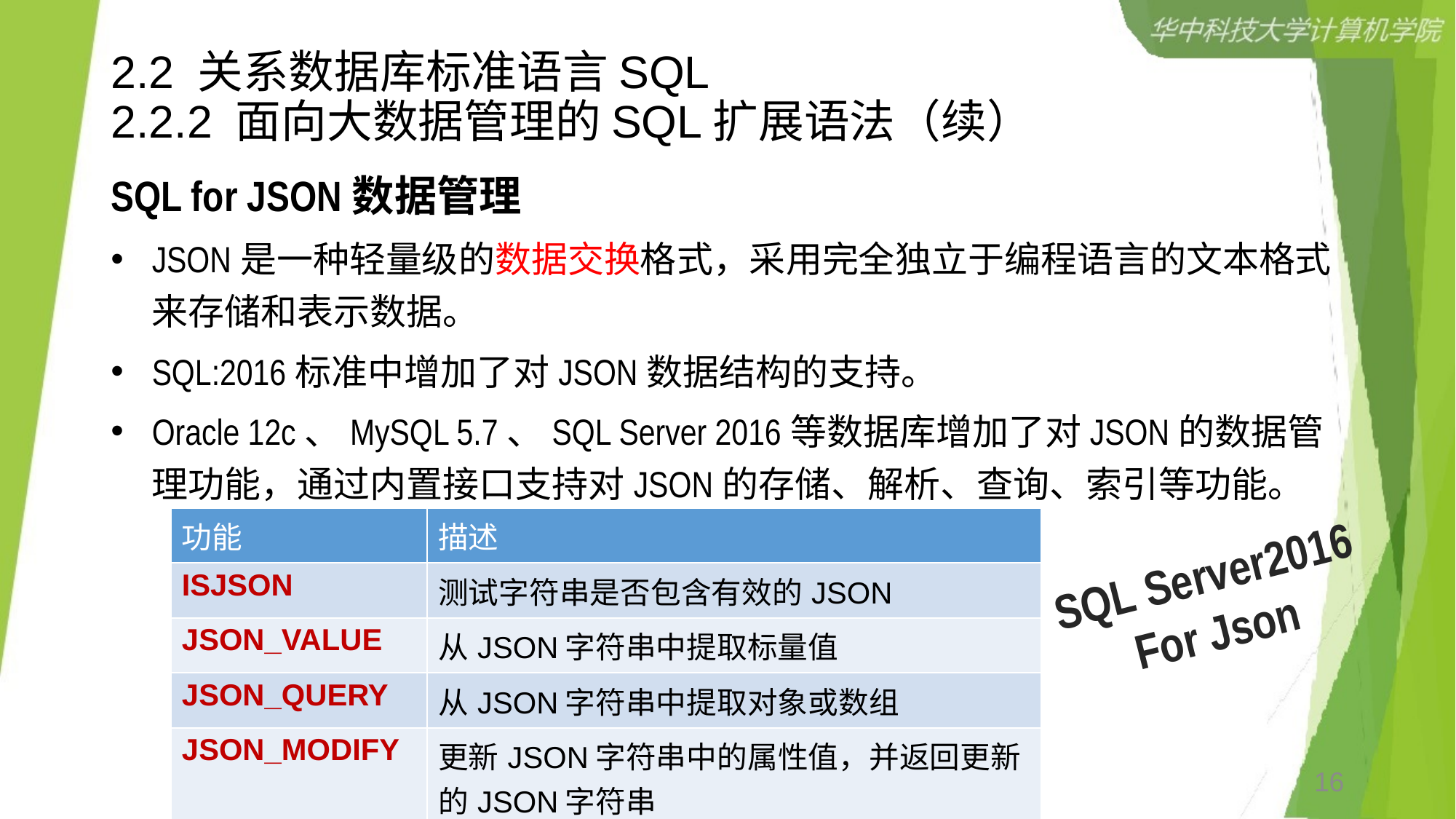

# 2.2 关系数据库标准语言SQL 2.2.2 面向大数据管理的SQL扩展语法（续）
SQL for JSON数据管理
JSON是一种轻量级的数据交换格式，采用完全独立于编程语言的文本格式来存储和表示数据。
SQL:2016标准中增加了对JSON数据结构的支持。
Oracle 12c、MySQL 5.7、SQL Server 2016等数据库增加了对JSON的数据管理功能，通过内置接口支持对JSON的存储、解析、查询、索引等功能。

| 功能 | 描述 |
| --- | --- |
| ISJSON | 测试字符串是否包含有效的JSON |
| JSON\_VALUE | 从JSON字符串中提取标量值 |
| JSON\_QUERY | 从JSON字符串中提取对象或数组 |
| JSON\_MODIFY | 更新JSON字符串中的属性值，并返回更新的JSON字符串 |
SQL Server2016
For Json
16